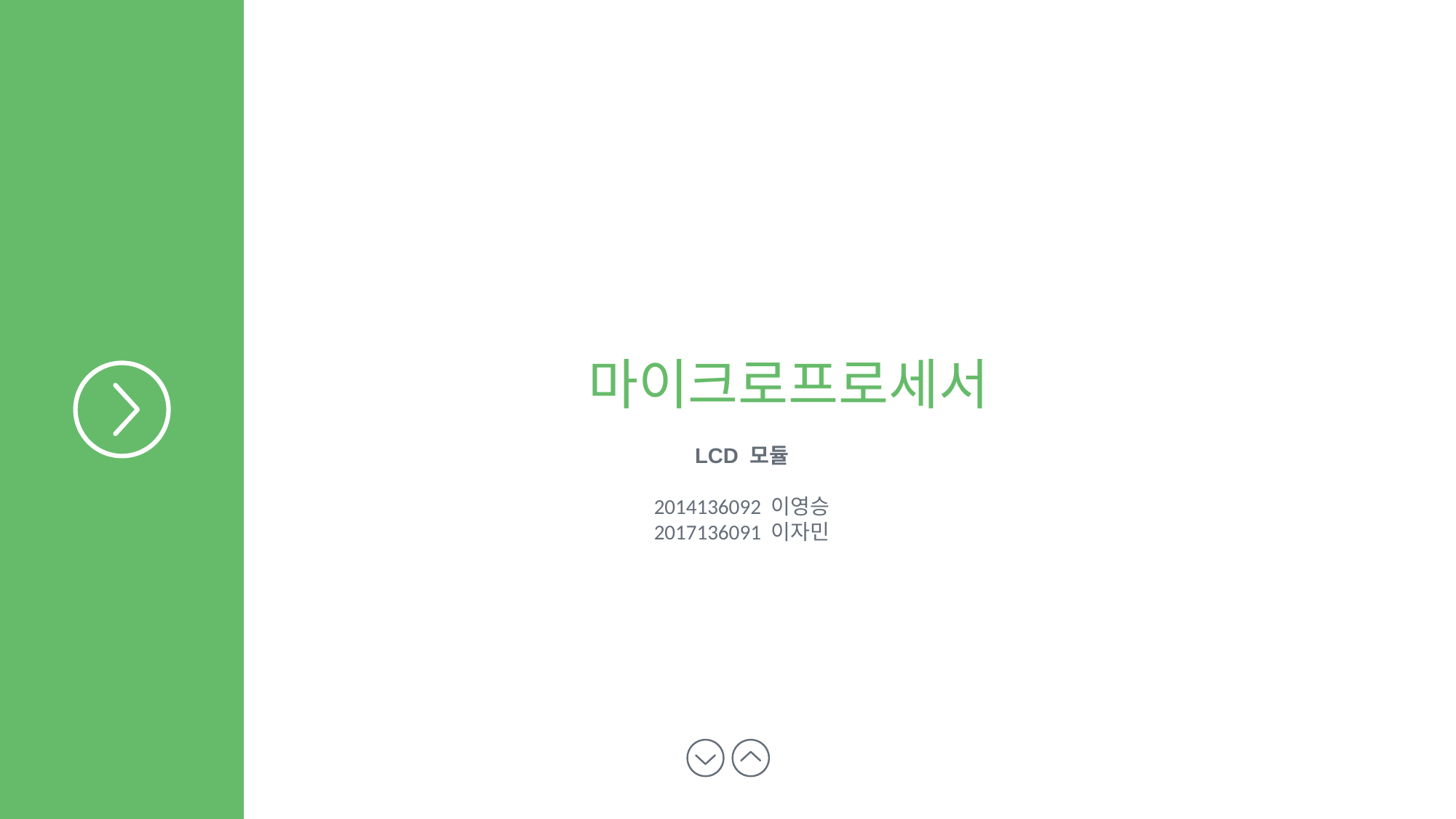

마이크로프로세서
LCD 모듈

2014136092 이영승
2017136091 이자민